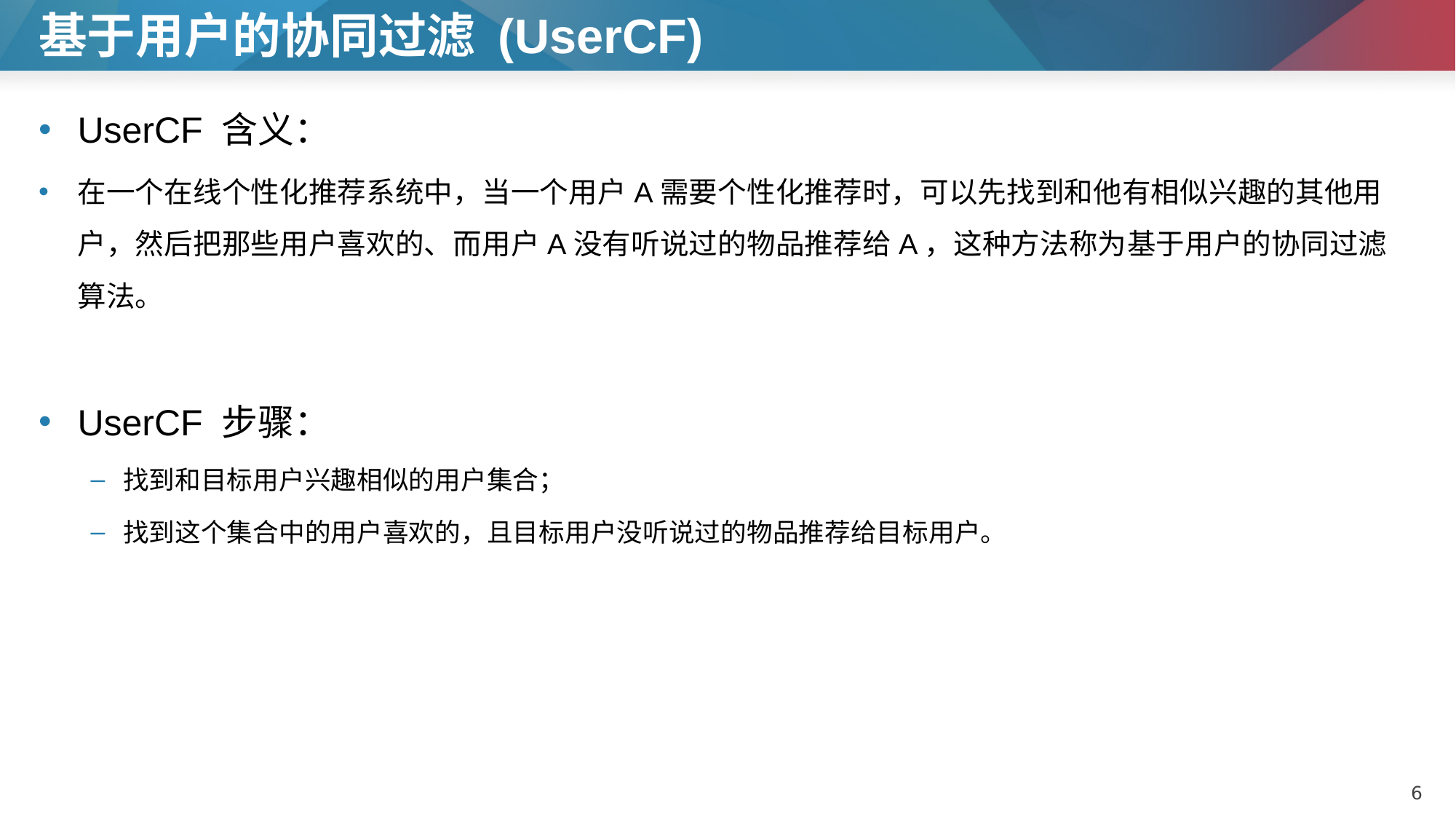

# 基于用户的协同过滤 (UserCF)
UserCF 含义：
在一个在线个性化推荐系统中，当一个用户A需要个性化推荐时，可以先找到和他有相似兴趣的其他用户，然后把那些用户喜欢的、而用户A没有听说过的物品推荐给A，这种方法称为基于用户的协同过滤算法。

UserCF 步骤：
找到和目标用户兴趣相似的用户集合；
找到这个集合中的用户喜欢的，且目标用户没听说过的物品推荐给目标用户。